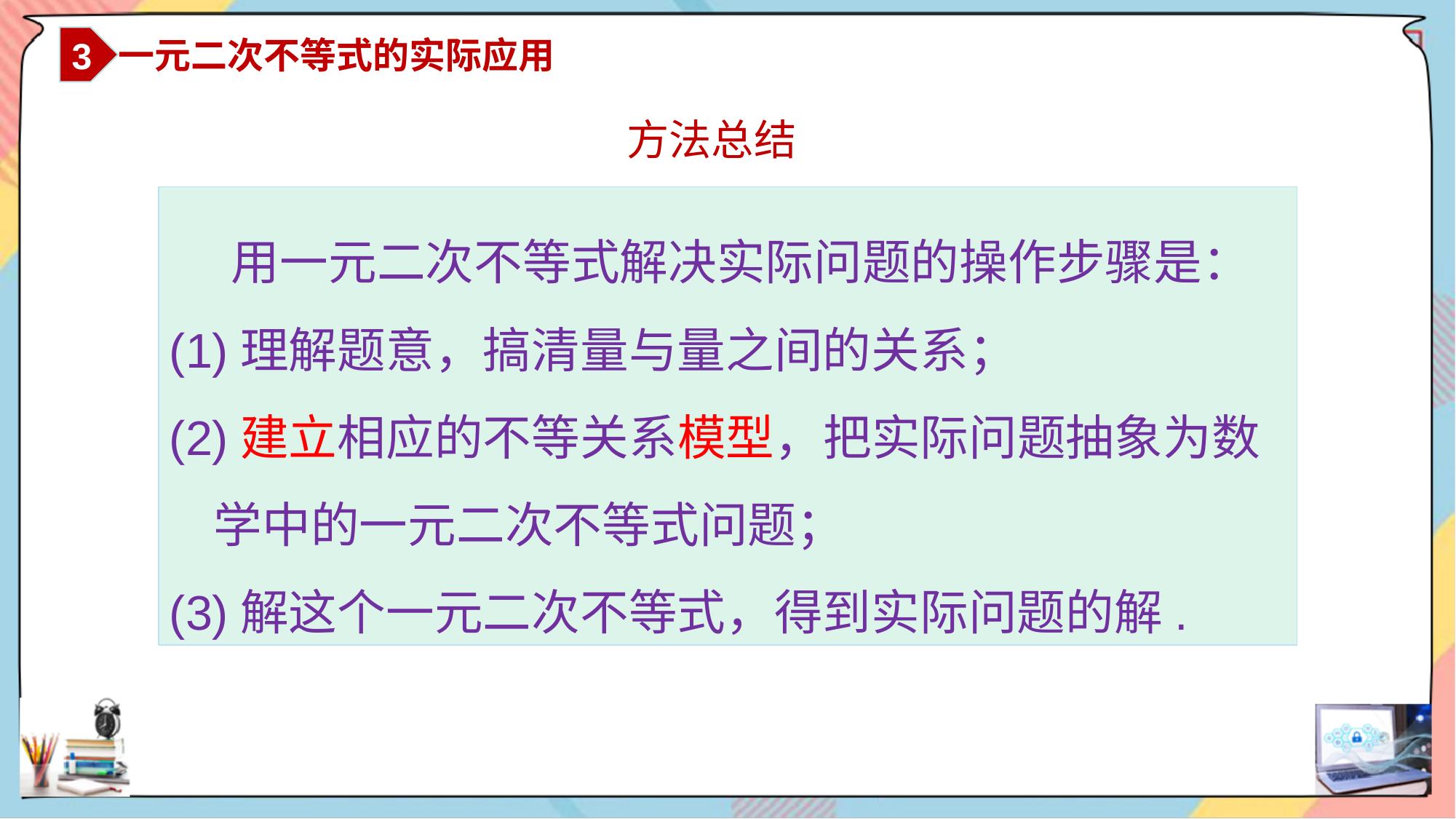

3
一元二次不等式的实际应用
 方法总结
    用一元二次不等式解决实际问题的操作步骤是：
(1)理解题意，搞清量与量之间的关系；
(2)建立相应的不等关系模型，把实际问题抽象为数
   学中的一元二次不等式问题；
(3)解这个一元二次不等式，得到实际问题的解.